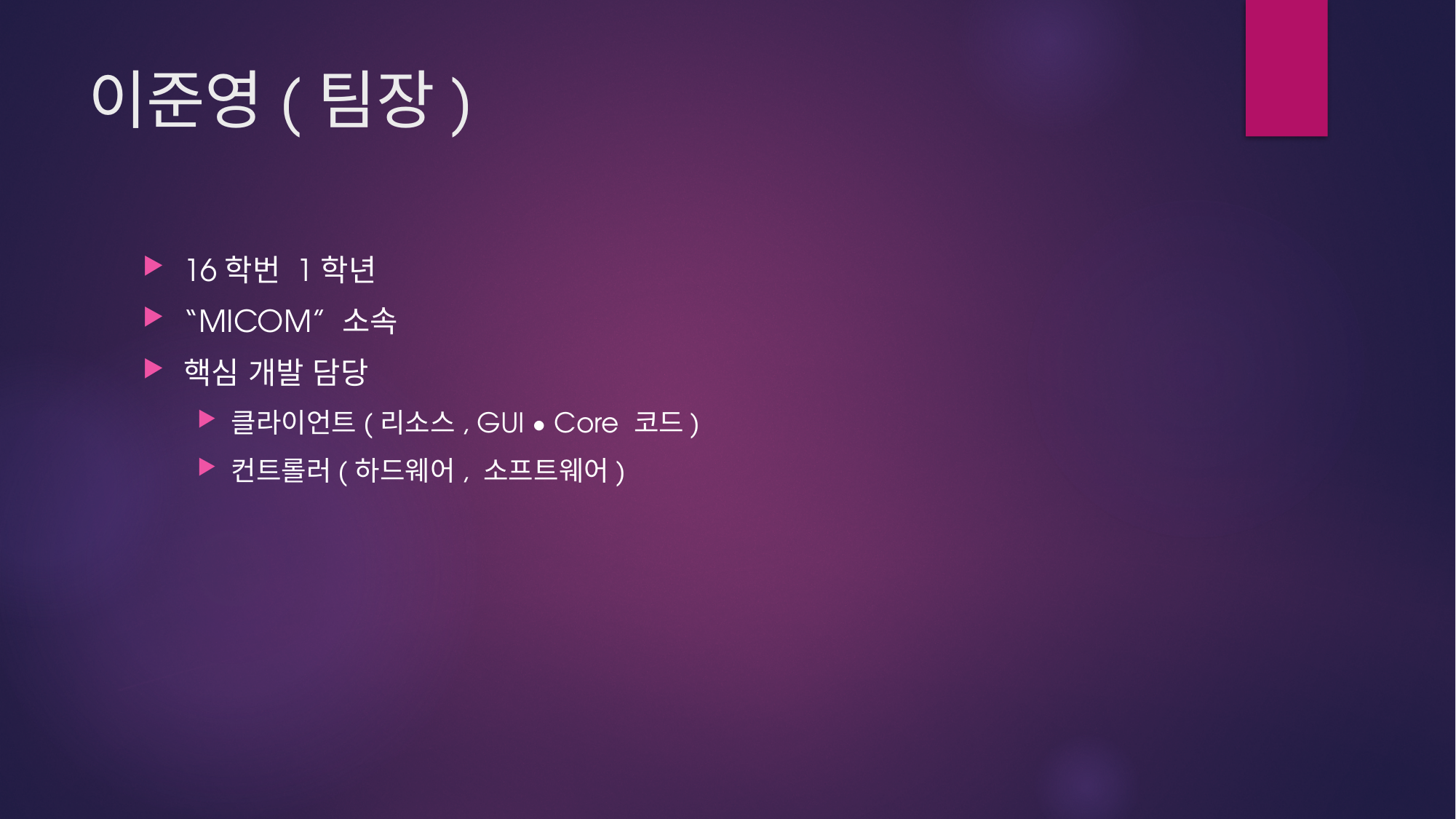

# 이준영(팀장)
16학번 1학년
“MICOM” 소속
핵심 개발 담당
클라이언트(리소스, GUI ∙ Core 코드)
컨트롤러(하드웨어, 소프트웨어)